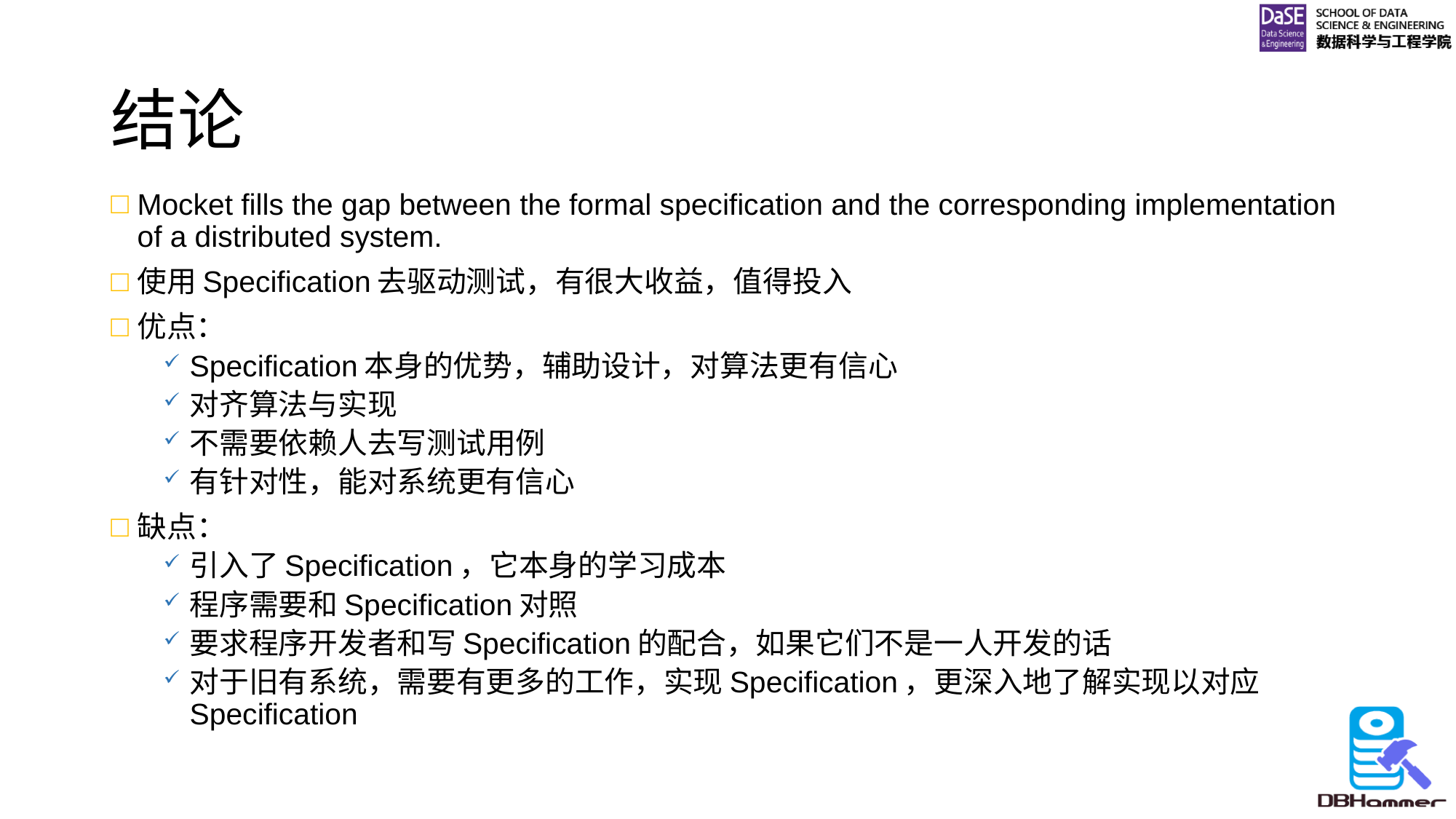

# 结论
Mocket fills the gap between the formal specification and the corresponding implementation of a distributed system.
使用Specification去驱动测试，有很大收益，值得投入
优点：
Specification本身的优势，辅助设计，对算法更有信心
对齐算法与实现
不需要依赖人去写测试用例
有针对性，能对系统更有信心
缺点：
引入了Specification，它本身的学习成本
程序需要和Specification对照
要求程序开发者和写Specification的配合，如果它们不是一人开发的话
对于旧有系统，需要有更多的工作，实现Specification，更深入地了解实现以对应Specification